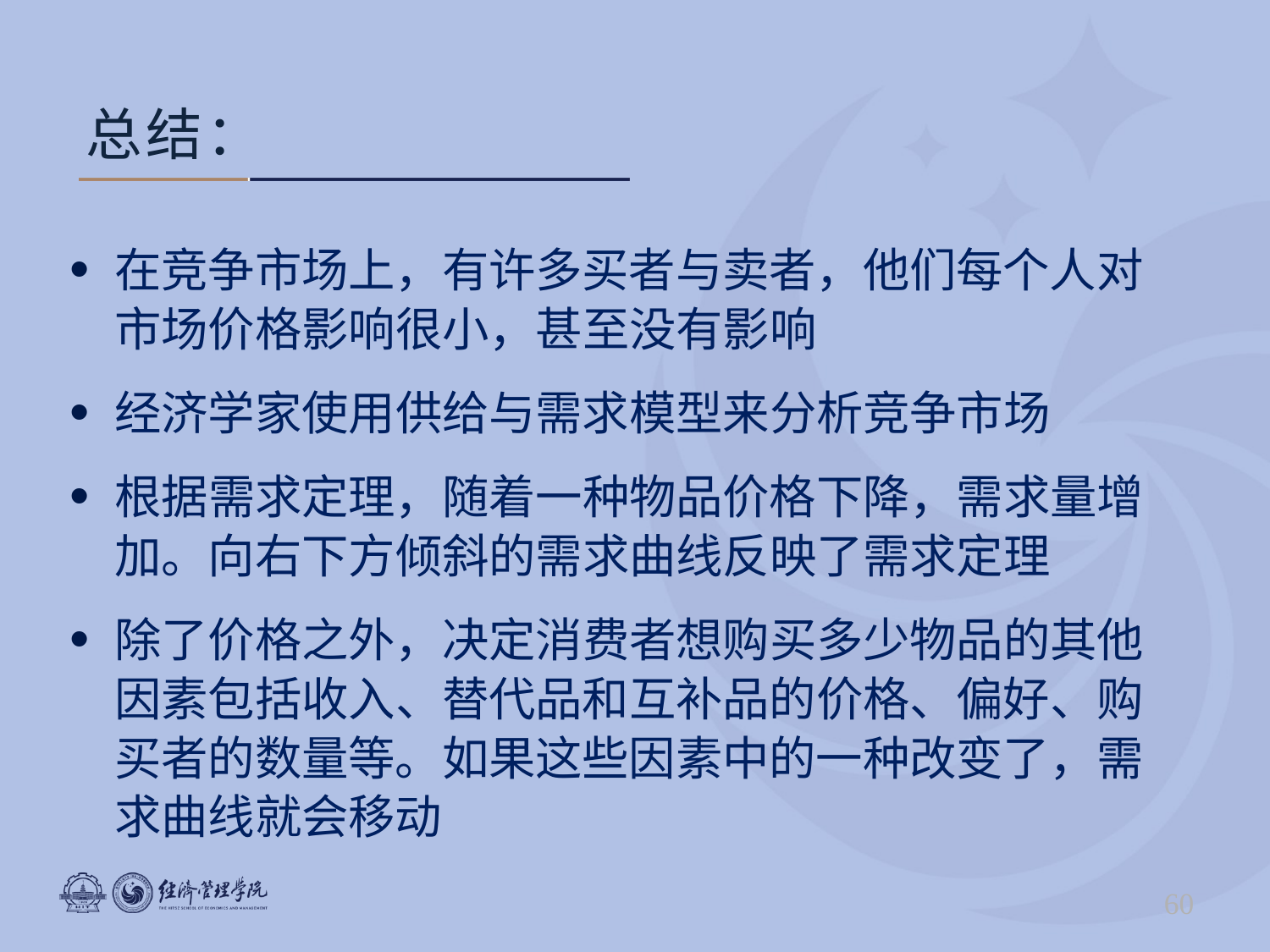

# 总结：
在竞争市场上，有许多买者与卖者，他们每个人对市场价格影响很小，甚至没有影响
经济学家使用供给与需求模型来分析竞争市场
根据需求定理，随着一种物品价格下降，需求量增加。向右下方倾斜的需求曲线反映了需求定理
除了价格之外，决定消费者想购买多少物品的其他因素包括收入、替代品和互补品的价格、偏好、购买者的数量等。如果这些因素中的一种改变了，需求曲线就会移动